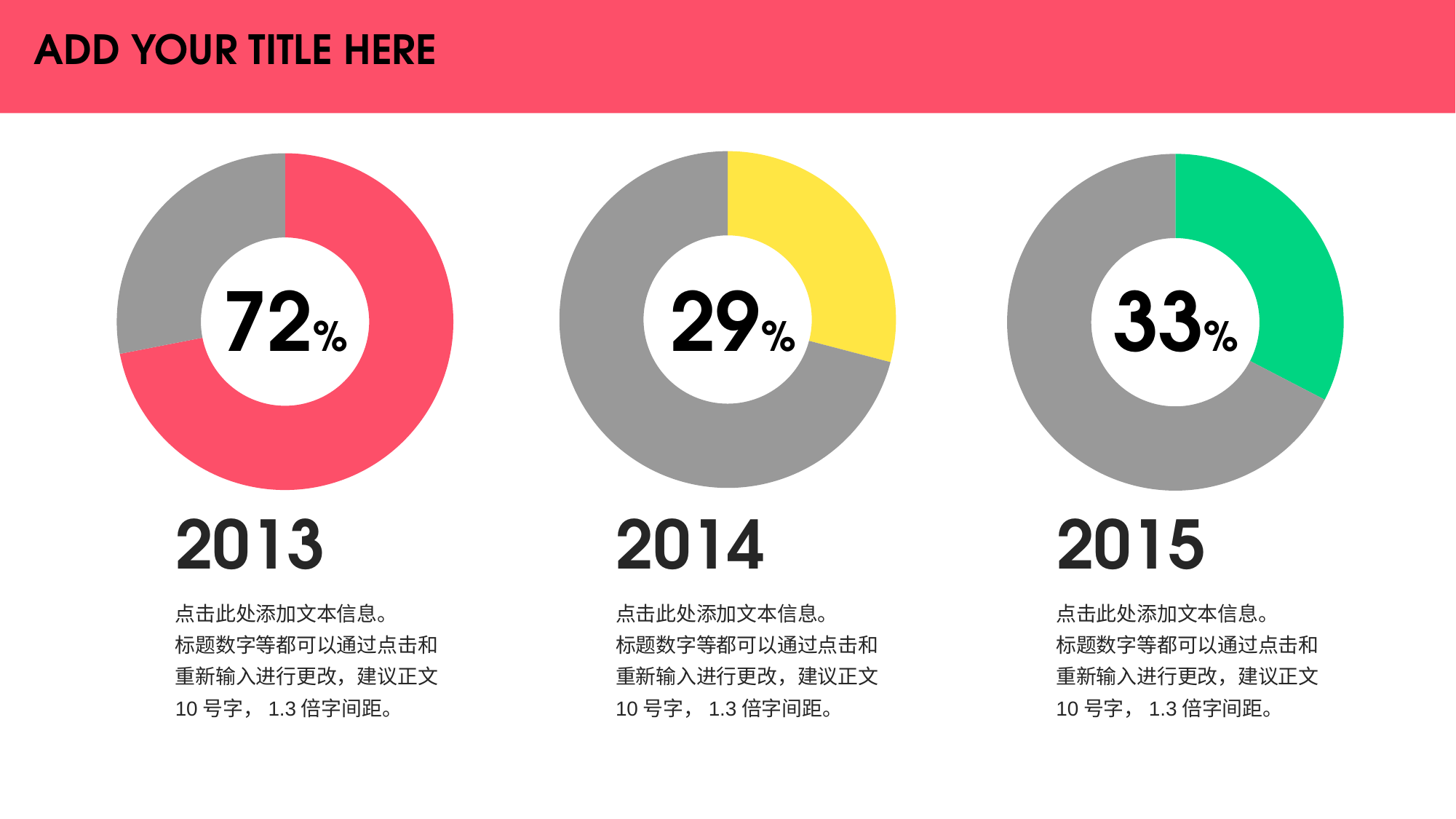

ADD YOUR TITLE HERE

### Chart

| Category | 销售额 |
|---|---|
| 第一季度 | 8.200000000000001 |
| 第二季度 | 20.0 |

### Chart

| Category | 销售额 |
|---|---|
| 第一季度 | 8.200000000000001 |
| 第二季度 | 3.2 |

### Chart

| Category | 销售额 |
|---|---|
| 第一季度 | 15.0 |
| 第二季度 | 31.0 |
72%
29%
33%
2013
2014
2015
点击此处添加文本信息。
标题数字等都可以通过点击和重新输入进行更改，建议正文10号字，1.3倍字间距。
点击此处添加文本信息。
标题数字等都可以通过点击和重新输入进行更改，建议正文10号字，1.3倍字间距。
点击此处添加文本信息。
标题数字等都可以通过点击和重新输入进行更改，建议正文10号字，1.3倍字间距。